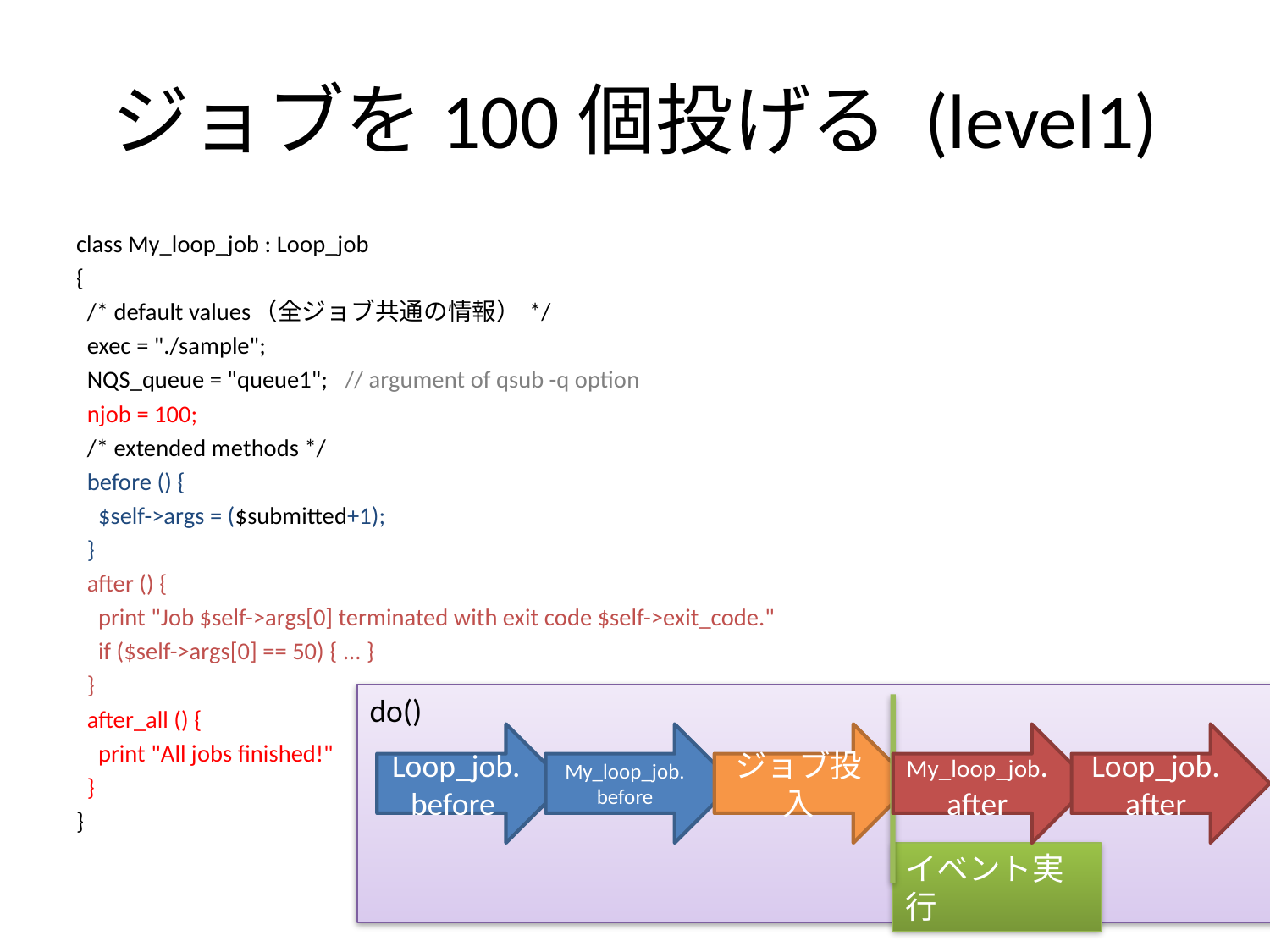

# ジョブを100個投げる (level1)
class My_loop_job : Loop_job
{
  /* default values（全ジョブ共通の情報） */
  exec = "./sample";
  NQS_queue = "queue1";   // argument of qsub -q option
  njob = 100;
  /* extended methods */
  before () {
    $self->args = ($submitted+1);
  }
  after () {
    print "Job $self->args[0] terminated with exit code $self->exit_code."
    if ($self->args[0] == 50) { ... }
  }
  after_all () {
    print "All jobs finished!"
  }
}
do()
Loop_job.
before
My_loop_job.
before
Loop_job.
after
ジョブ投入
My_loop_job.
after
イベント実行